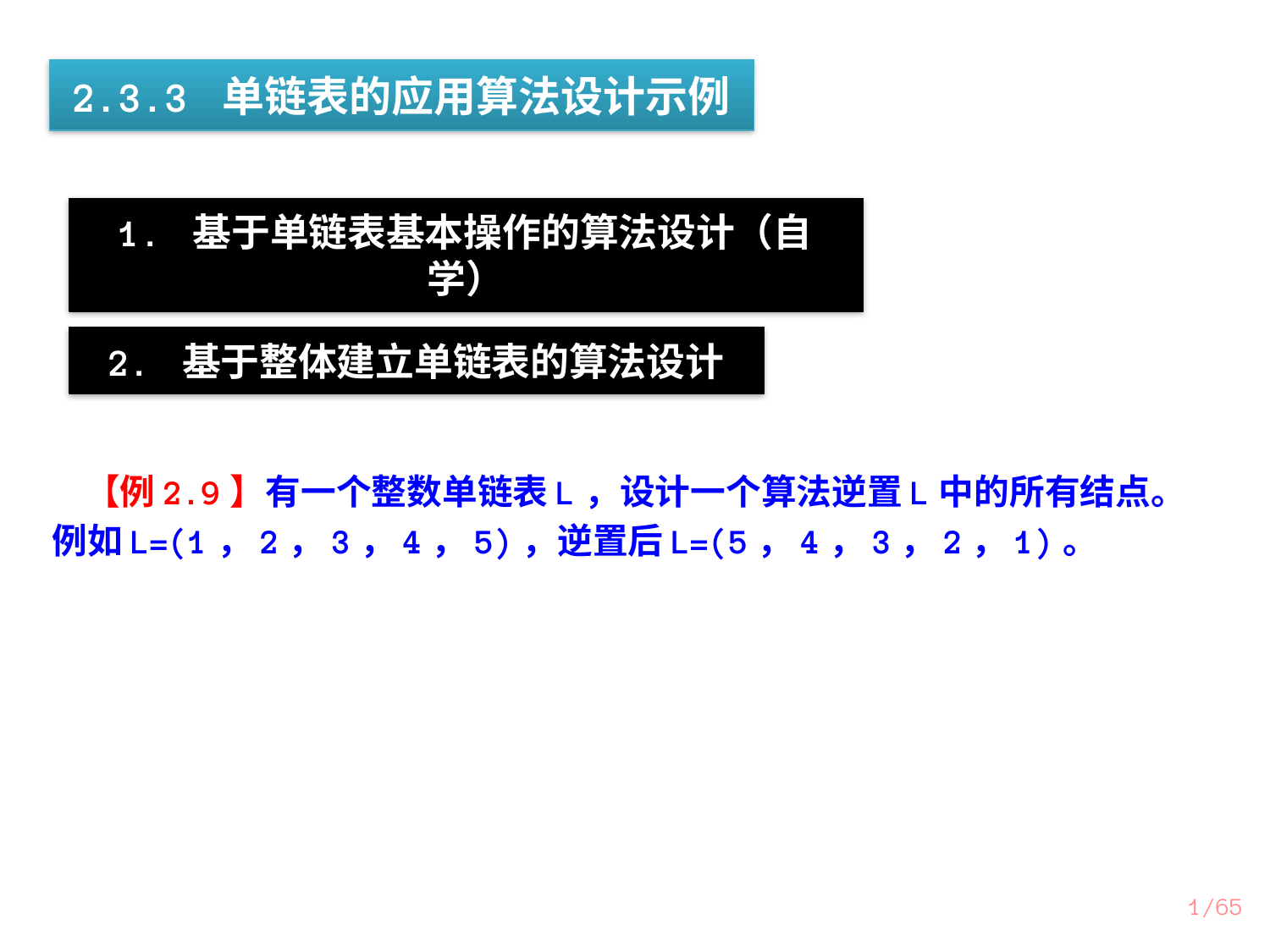

2.3.3 单链表的应用算法设计示例
1. 基于单链表基本操作的算法设计（自学）
2. 基于整体建立单链表的算法设计
   【例2.9】有一个整数单链表L，设计一个算法逆置L中的所有结点。例如L=(1，2，3，4，5)，逆置后L=(5，4，3，2，1)。
1/65